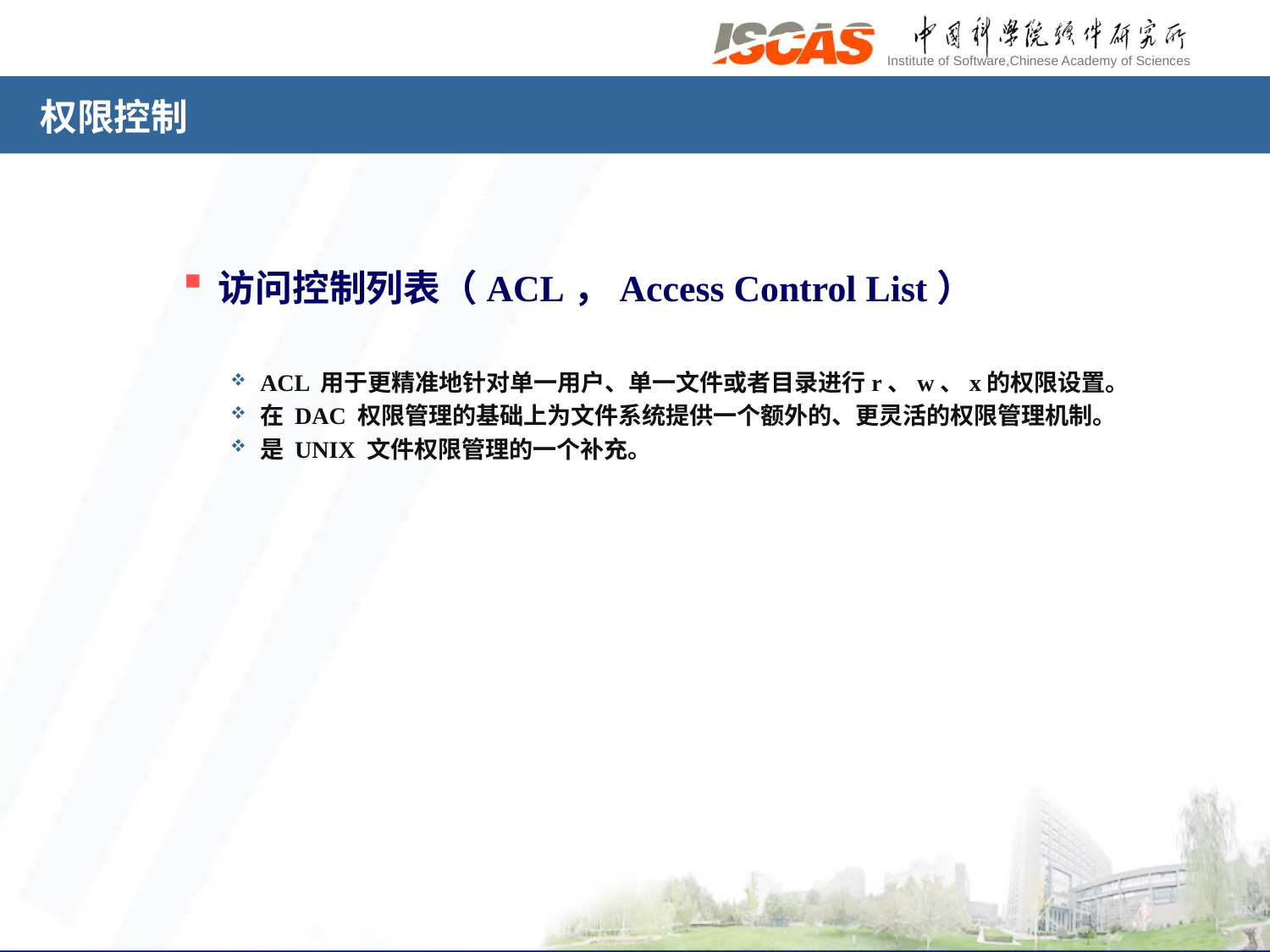

# 权限控制
访问控制列表（ACL，Access Control List）

ACL 用于更精准地针对单一用户、单一文件或者目录进行r、w、x的权限设置。
在 DAC 权限管理的基础上为文件系统提供一个额外的、更灵活的权限管理机制。
是 UNIX 文件权限管理的一个补充。